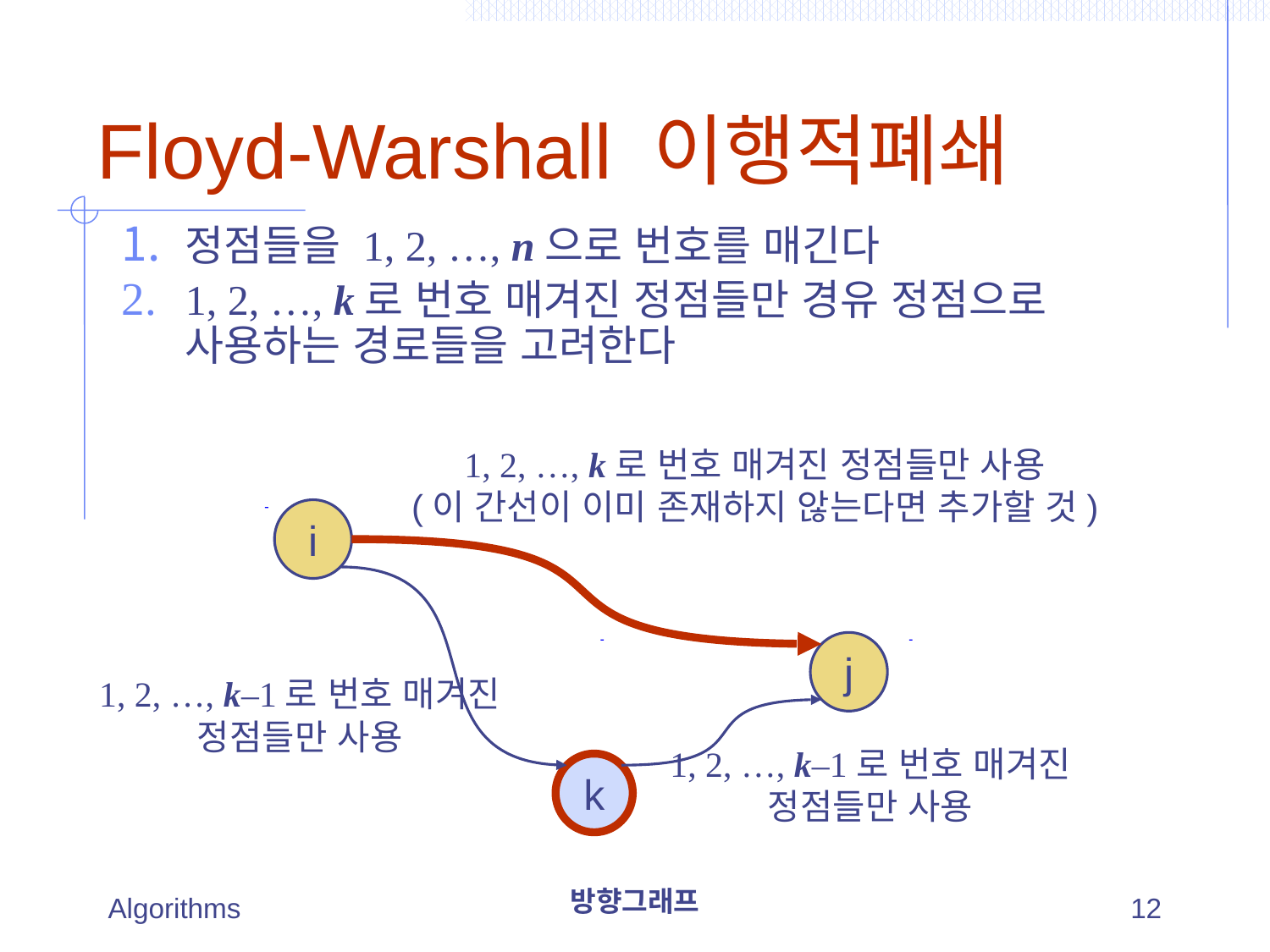

# Floyd-Warshall 이행적폐쇄
정점들을 1, 2, …, n으로 번호를 매긴다
1, 2, …, k로 번호 매겨진 정점들만 경유 정점으로 사용하는 경로들을 고려한다
1, 2, …, k로 번호 매겨진 정점들만 사용
(이 간선이 이미 존재하지 않는다면 추가할 것)
i

j

1, 2, …, k–1로 번호 매겨진
정점들만 사용
1, 2, …, k–1로 번호 매겨진
정점들만 사용
k
Algorithms
방향그래프
12